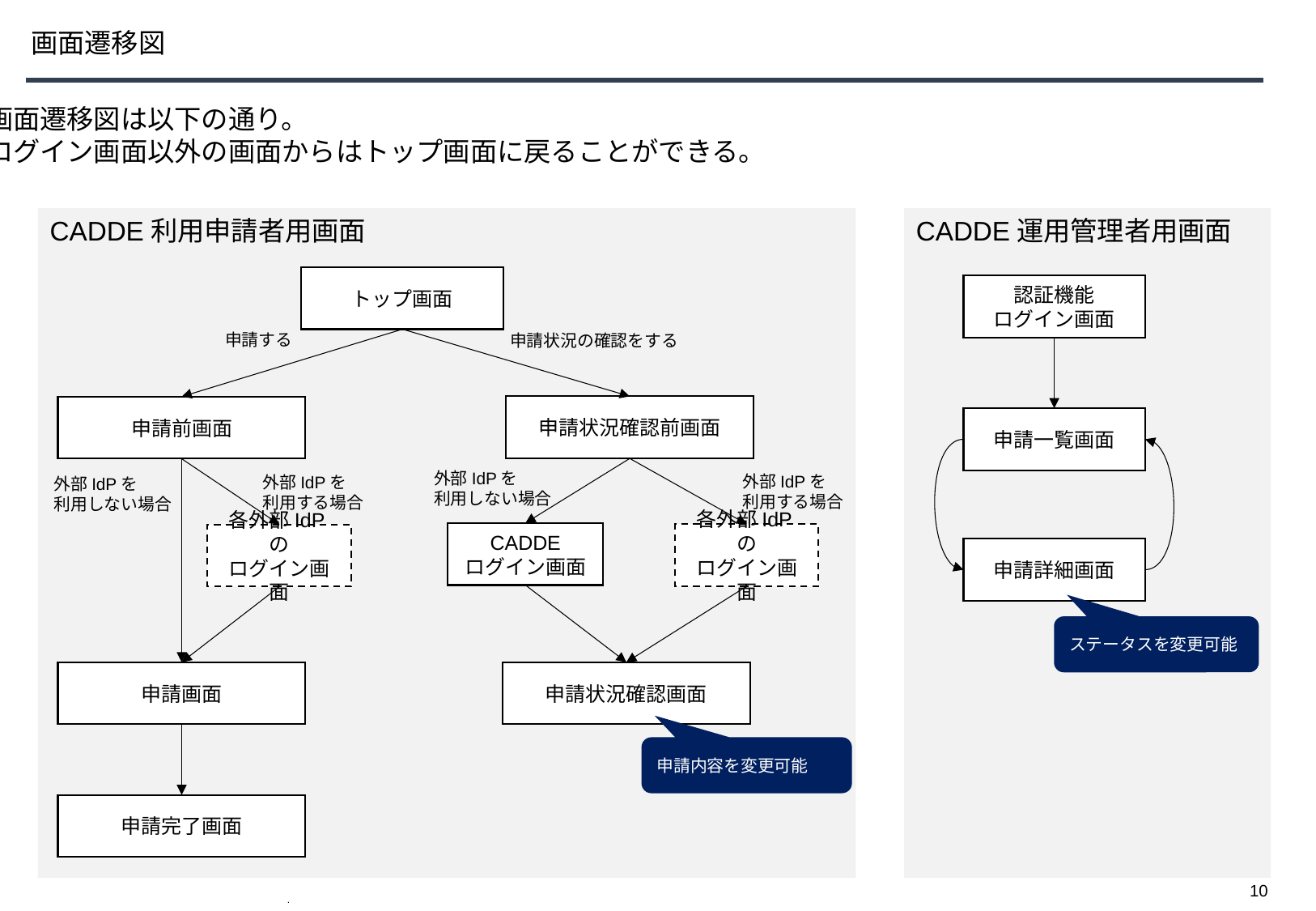

# 画面遷移図
画面遷移図は以下の通り。
ログイン画面以外の画面からはトップ画面に戻ることができる。
CADDE利用申請者用画面
CADDE運用管理者用画面
トップ画面
認証機能
ログイン画面
申請する
申請状況の確認をする
申請状況確認前画面
申請前画面
申請一覧画面
外部IdPを
利用しない場合
外部IdPを
利用する場合
外部IdPを
利用する場合
外部IdPを
利用しない場合
CADDE
ログイン画面
各外部IdPの
ログイン画面
各外部IdPの
ログイン画面
申請詳細画面
ステータスを変更可能
申請画面
申請状況確認画面
申請内容を変更可能
申請完了画面